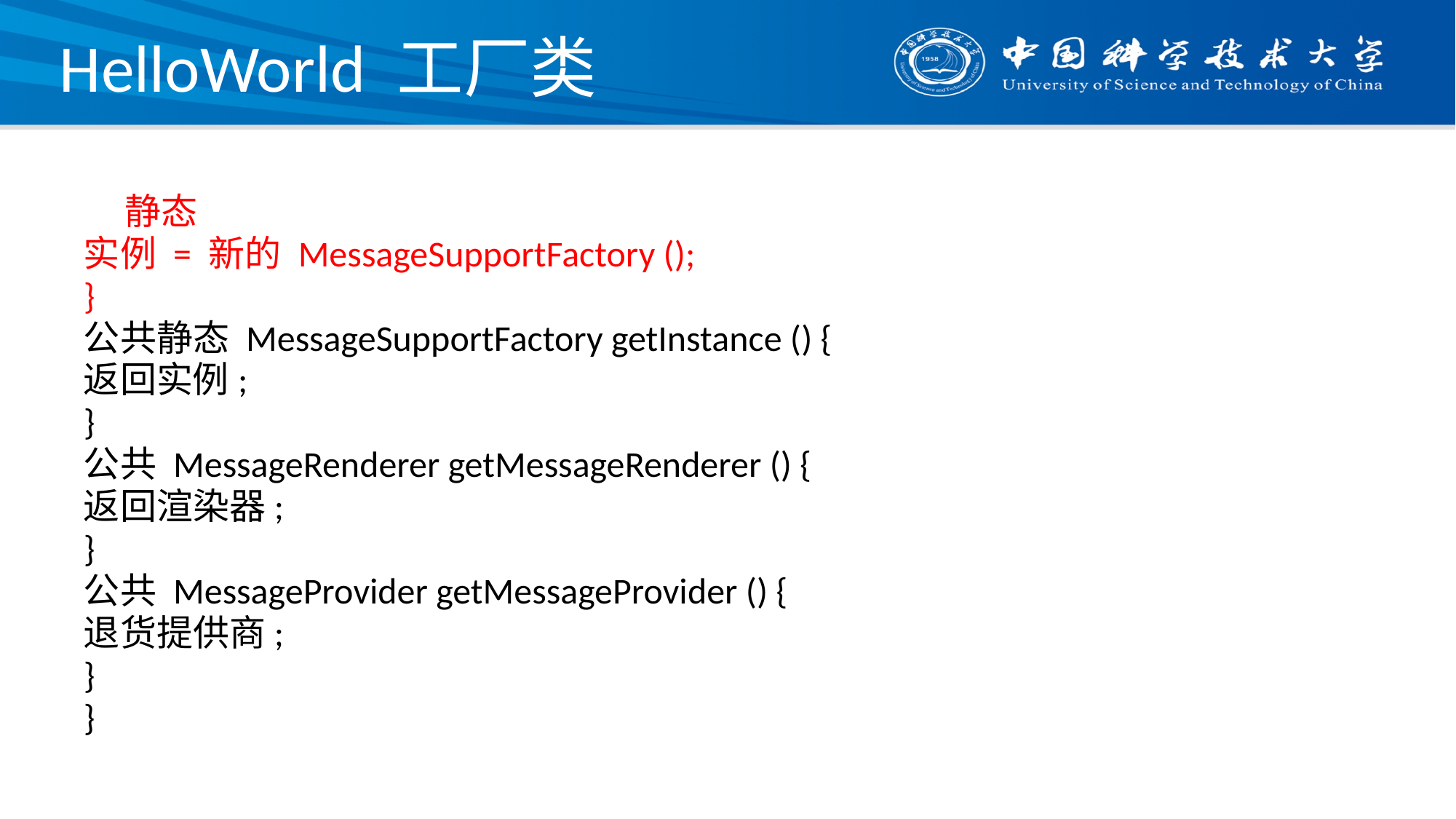

# HelloWorld 工厂类
	静态
实例 = 新的 MessageSupportFactory ();
}
公共静态 MessageSupportFactory getInstance () {
返回实例;
}
公共 MessageRenderer getMessageRenderer () {
返回渲染器;
}
公共 MessageProvider getMessageProvider () {
退货提供商;
}
}